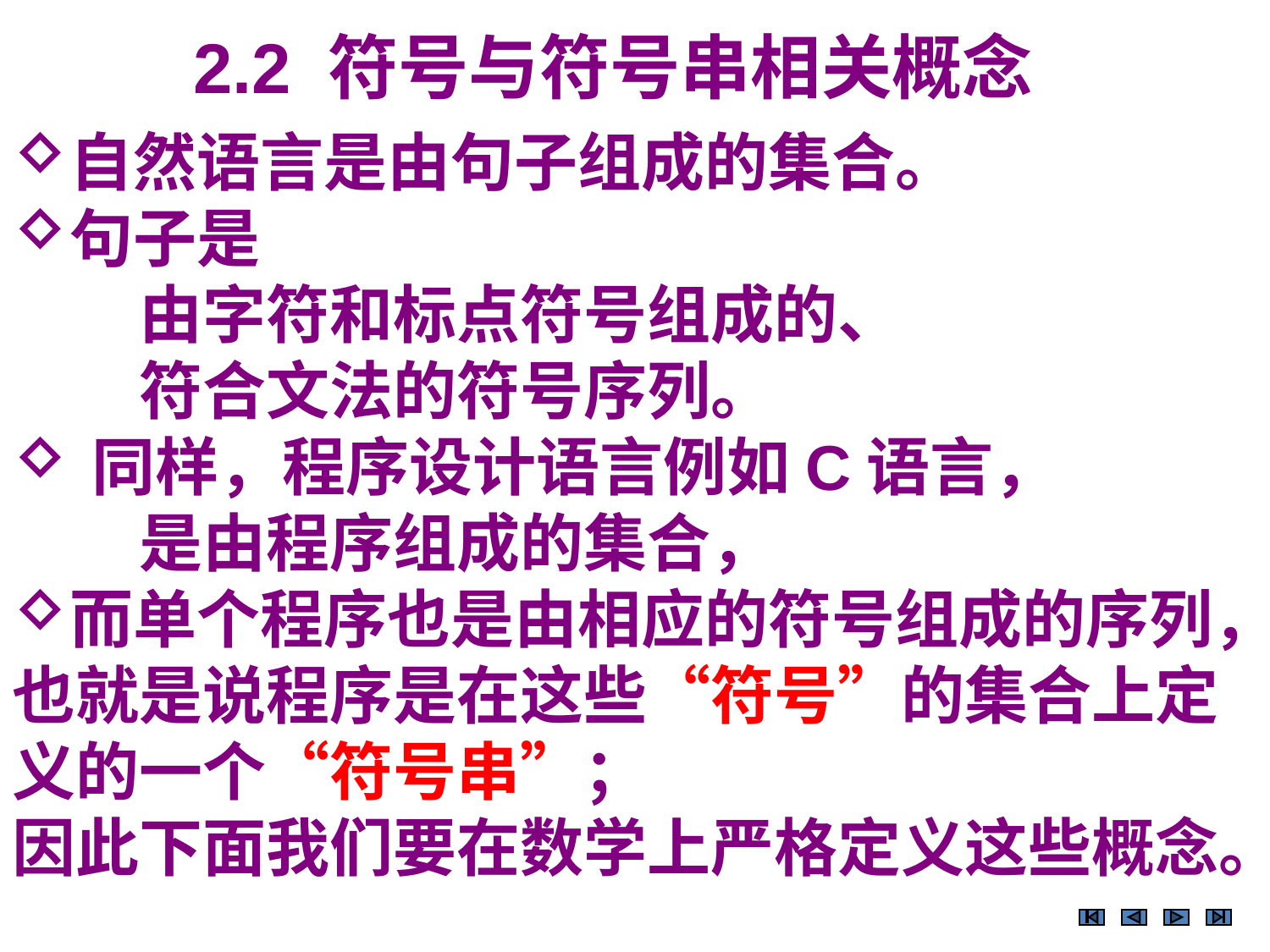

2.2 符号与符号串相关概念
自然语言是由句子组成的集合。
句子是
	由字符和标点符号组成的、
	符合文法的符号序列。
同样，程序设计语言例如C语言，
	是由程序组成的集合，
而单个程序也是由相应的符号组成的序列，也就是说程序是在这些“符号”的集合上定义的一个“符号串”；
因此下面我们要在数学上严格定义这些概念。